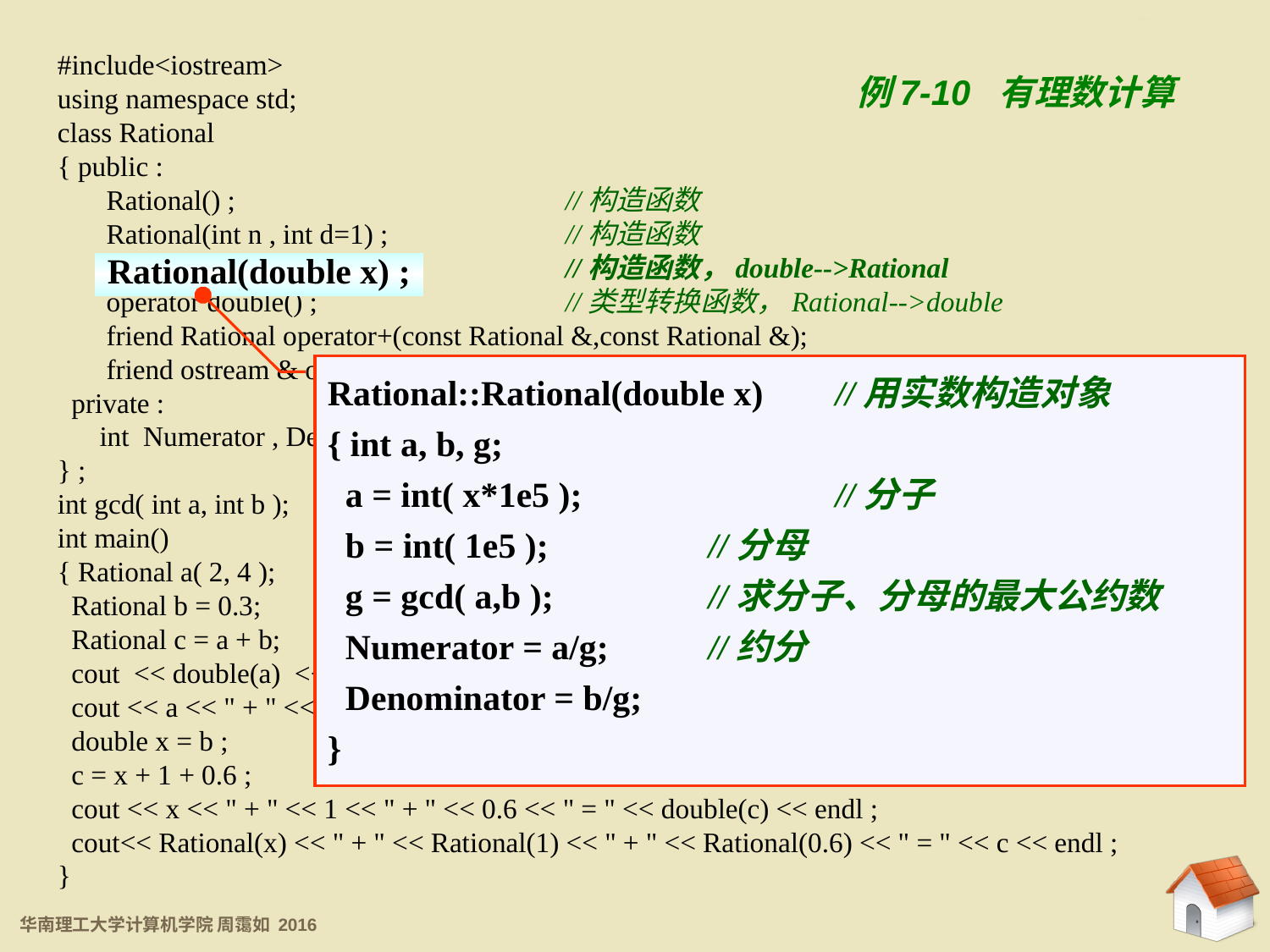

7.4.2  类类型转换函数
#include<iostream>
using namespace std;
class Rational
{ public :
       Rational() ;			//构造函数
       Rational(int n , int d=1) ;		//构造函数
       Rational(double x) ;		//构造函数，double-->Rational
       operator double() ; 		//类型转换函数，Rational-->double
       friend Rational operator+(const Rational &,const Rational &);
       friend ostream & operator<<(ostream &,const Rational &);
  private :
      int  Numerator , Denominator ;
} ;
int gcd( int a, int b );		//求最大公约数
int main()
{ Rational a( 2, 4 );
  Rational b = 0.3;
  Rational c = a + b;
  cout  << double(a)  <<  " + “  <<  double(b)  <<  " = "  <<  double(c)  <<  endl ;
  cout << a << " + " << b << " = " << c << endl;
  double x = b ;
  c = x + 1 + 0.6 ;
  cout << x << " + " << 1 << " + " << 0.6 << " = " << double(c) << endl ;
  cout<< Rational(x) << " + " << Rational(1) << " + " << Rational(0.6) << " = " << c << endl ;
}

例7-10  有理数计算
Rational(double x) ;
Rational::Rational(double x)	//用实数构造对象
{ int a, b, g;
  a = int( x*1e5 );		//分子
  b = int( 1e5 );		//分母
  g = gcd( a,b );		//求分子、分母的最大公约数
  Numerator = a/g;	//约分
  Denominator = b/g;
}